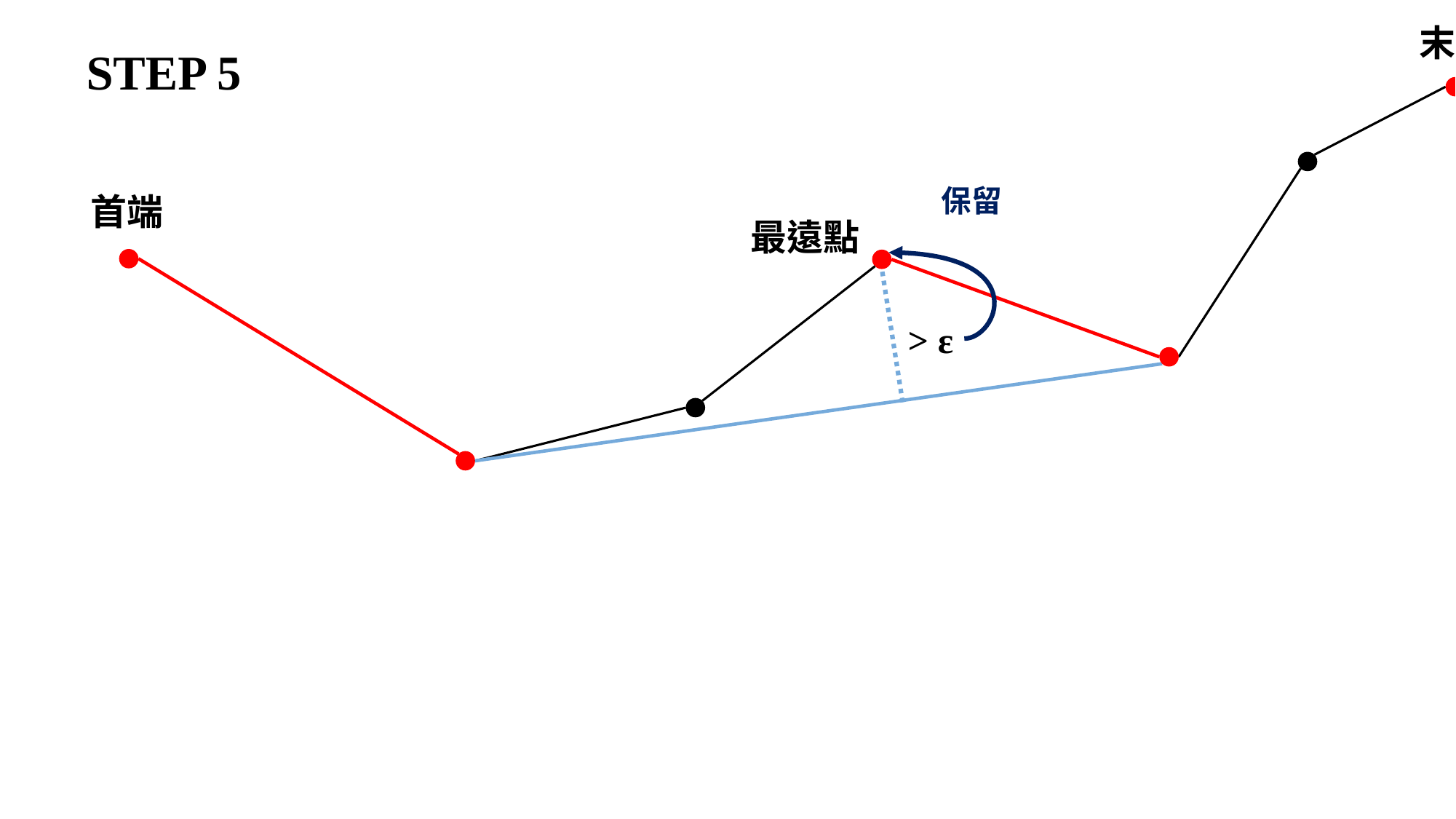

末端
STEP 5

保留
首端
最遠點

> ε